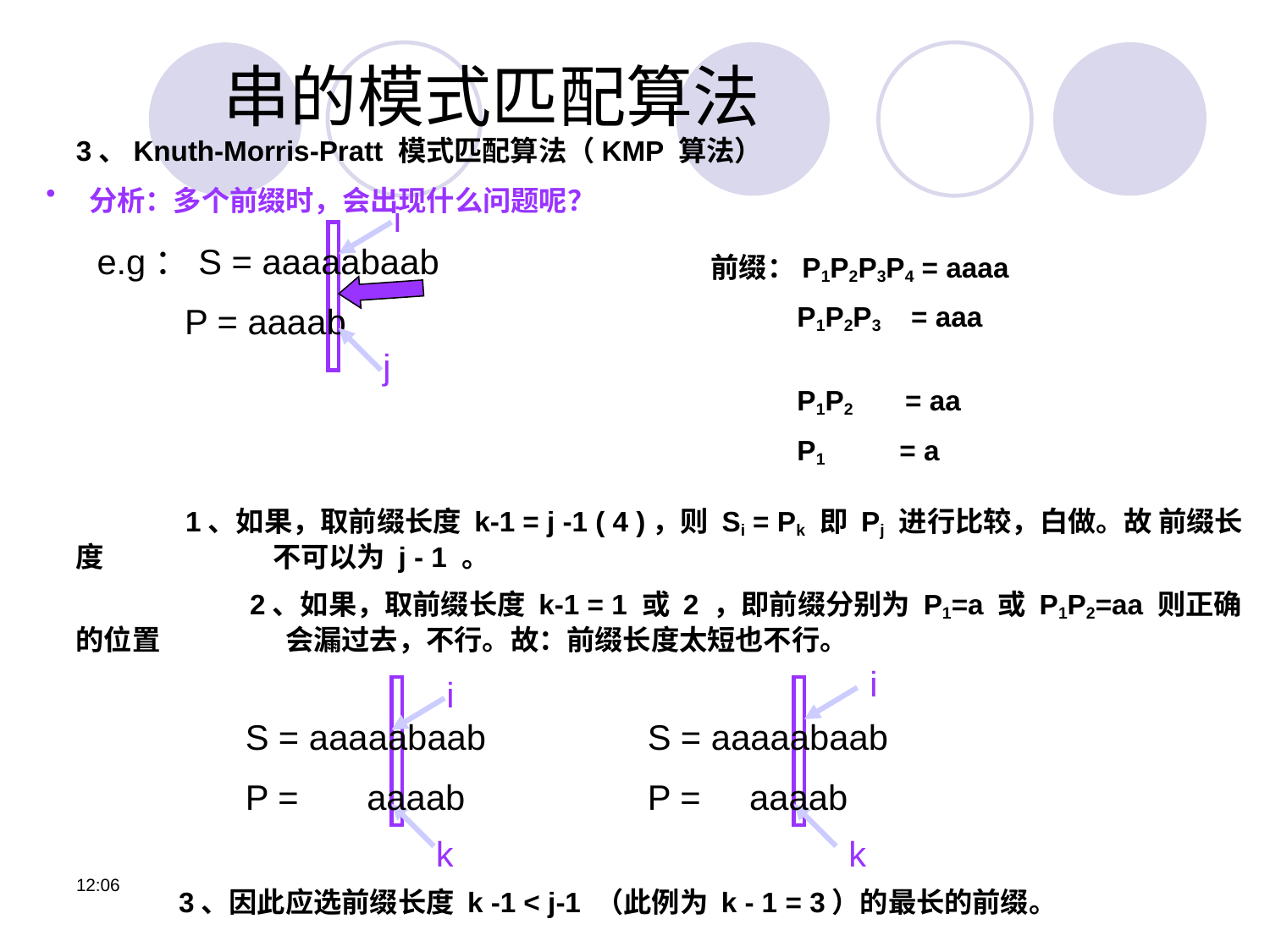

# 串的模式匹配算法
3、Knuth-Morris-Pratt 模式匹配算法（KMP 算法）
 分析：多个前缀时，会出现什么问题呢？
i

e.g：S = aaaaabaab
         P = aaaab
前缀：P1P2P3P4 = aaaa
           P1P2P3      = aaa
           P1P2           = aa
           P1                = a

j
              1、如果，取前缀长度 k-1 = j -1 ( 4 )，则 Si = Pk 即 Pj 进行比较，白做。故 前缀长度	           不可以为 j - 1 。
	      2、如果，取前缀长度 k-1 = 1 或 2 ，即前缀分别为 P1=a 或 P1P2=aa 则正确的位置	             会漏过去，不行。故：前缀长度太短也不行。
i
i

S = aaaaabaab
P =       aaaab
S = aaaaabaab
P =     aaaab

k
k
12:06
	     3、因此应选前缀长度 k -1 < j-1 （此例为 k - 1 = 3）的最长的前缀。